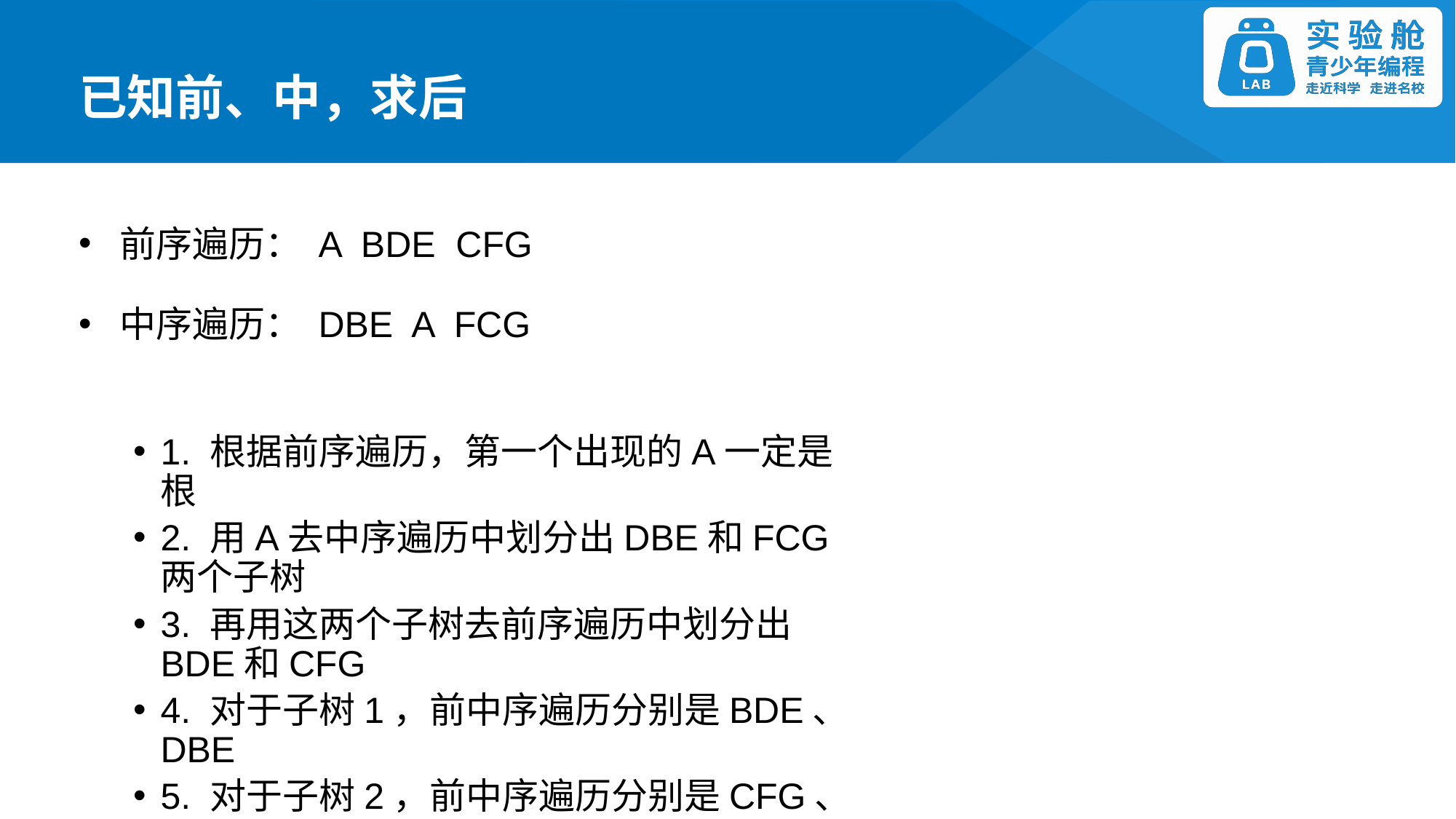

已知前、中，求后
前序遍历： A  BDE  CFG
中序遍历： DBE  A  FCG

1. 根据前序遍历，第一个出现的A一定是根
2. 用A去中序遍历中划分出DBE和FCG两个子树
3. 再用这两个子树去前序遍历中划分出BDE和CFG
4. 对于子树1，前中序遍历分别是BDE、DBE
5. 对于子树2，前中序遍历分别是CFG、FCG